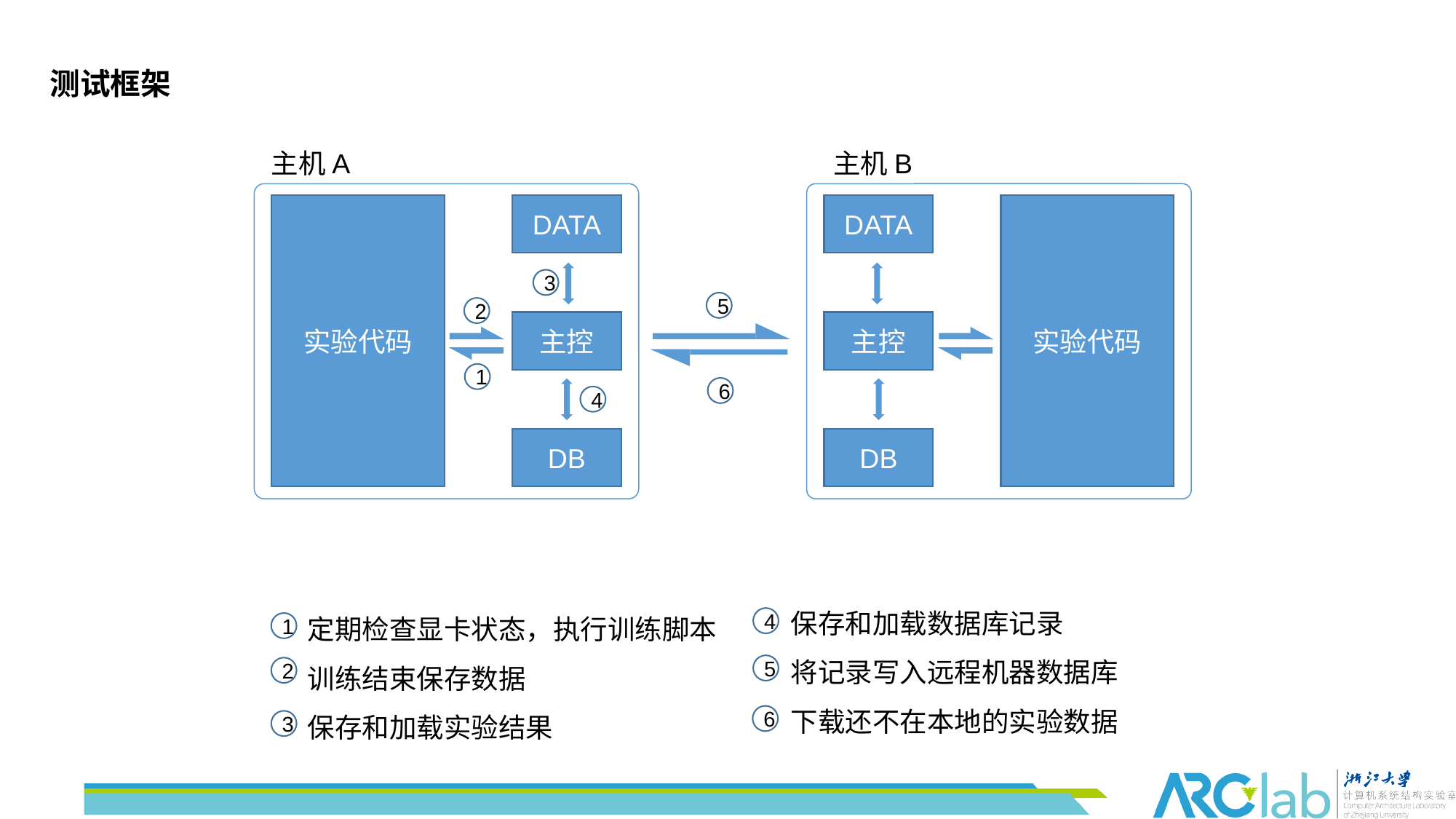

测试框架
主机A
主机B

DATA
DATA
实验代码
实验代码
3

5
2
主控
主控

1
6
4

DB
DB
保存和加载数据库记录
将记录写入远程机器数据库
下载还不在本地的实验数据

定期检查显卡状态，执行训练脚本
训练结束保存数据
保存和加载实验结果
4
1
5
2
6
3